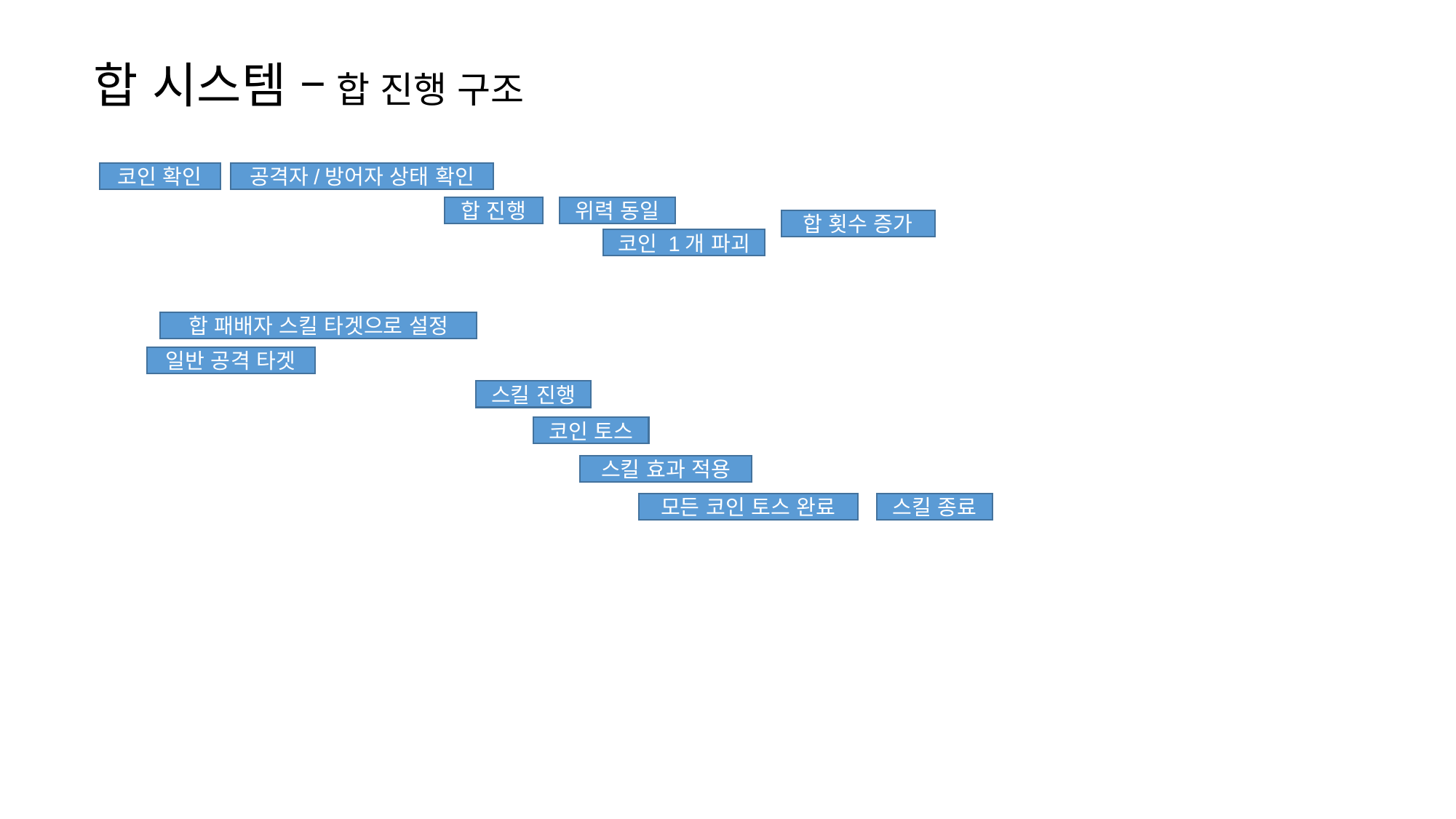

합 시스템 – 합 진행 구조
코인 확인
공격자/방어자 상태 확인
합 진행
위력 동일
합 횟수 증가
코인 1개 파괴
합 패배자 스킬 타겟으로 설정
일반 공격 타겟
스킬 진행
코인 토스
스킬 효과 적용
스킬 종료
모든 코인 토스 완료